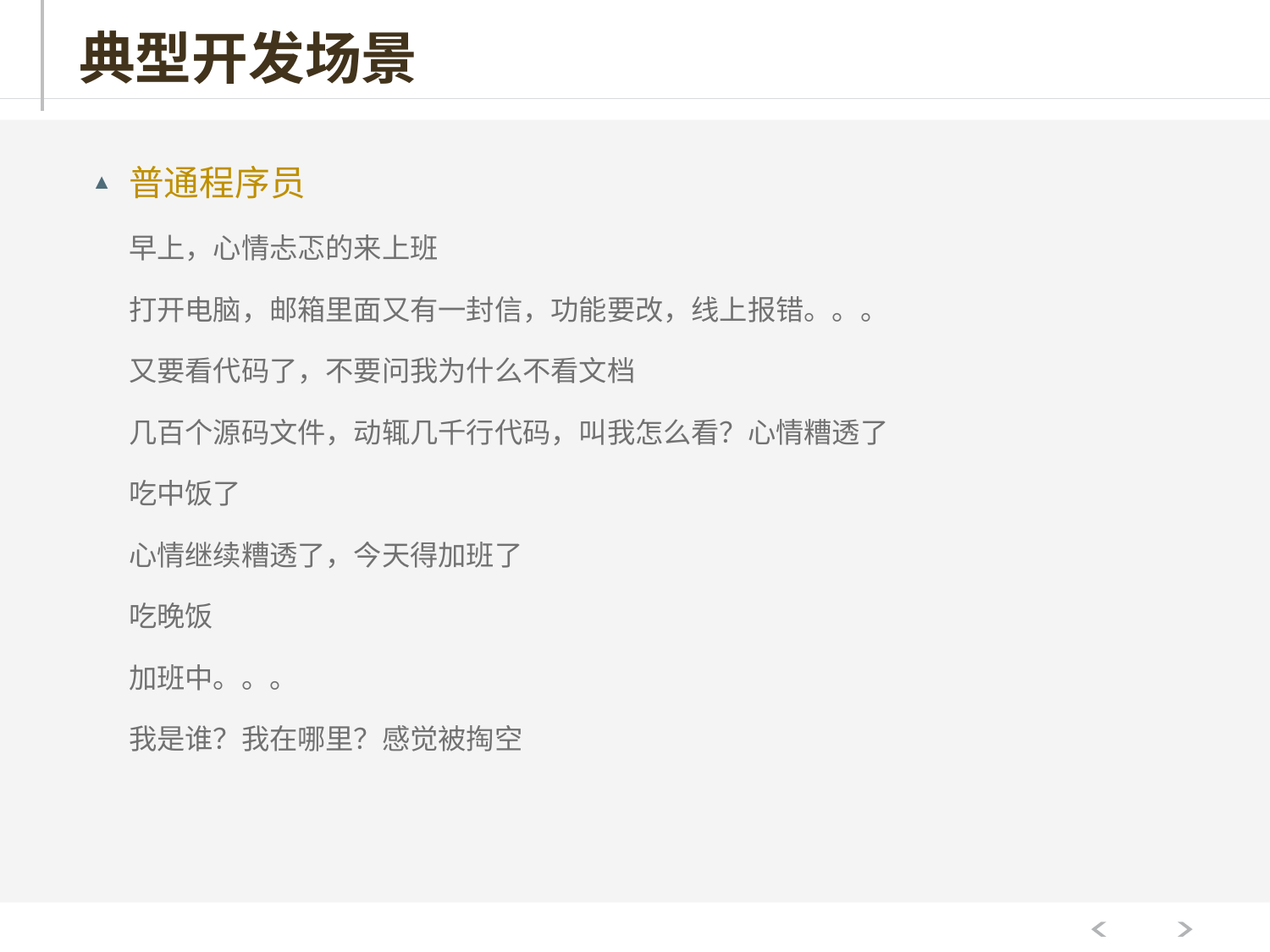

# 典型开发场景
普通程序员
早上，心情忐忑的来上班
打开电脑，邮箱里面又有一封信，功能要改，线上报错。。。
又要看代码了，不要问我为什么不看文档
几百个源码文件，动辄几千行代码，叫我怎么看？心情糟透了
吃中饭了
心情继续糟透了，今天得加班了
吃晚饭
加班中。。。
我是谁？我在哪里？感觉被掏空